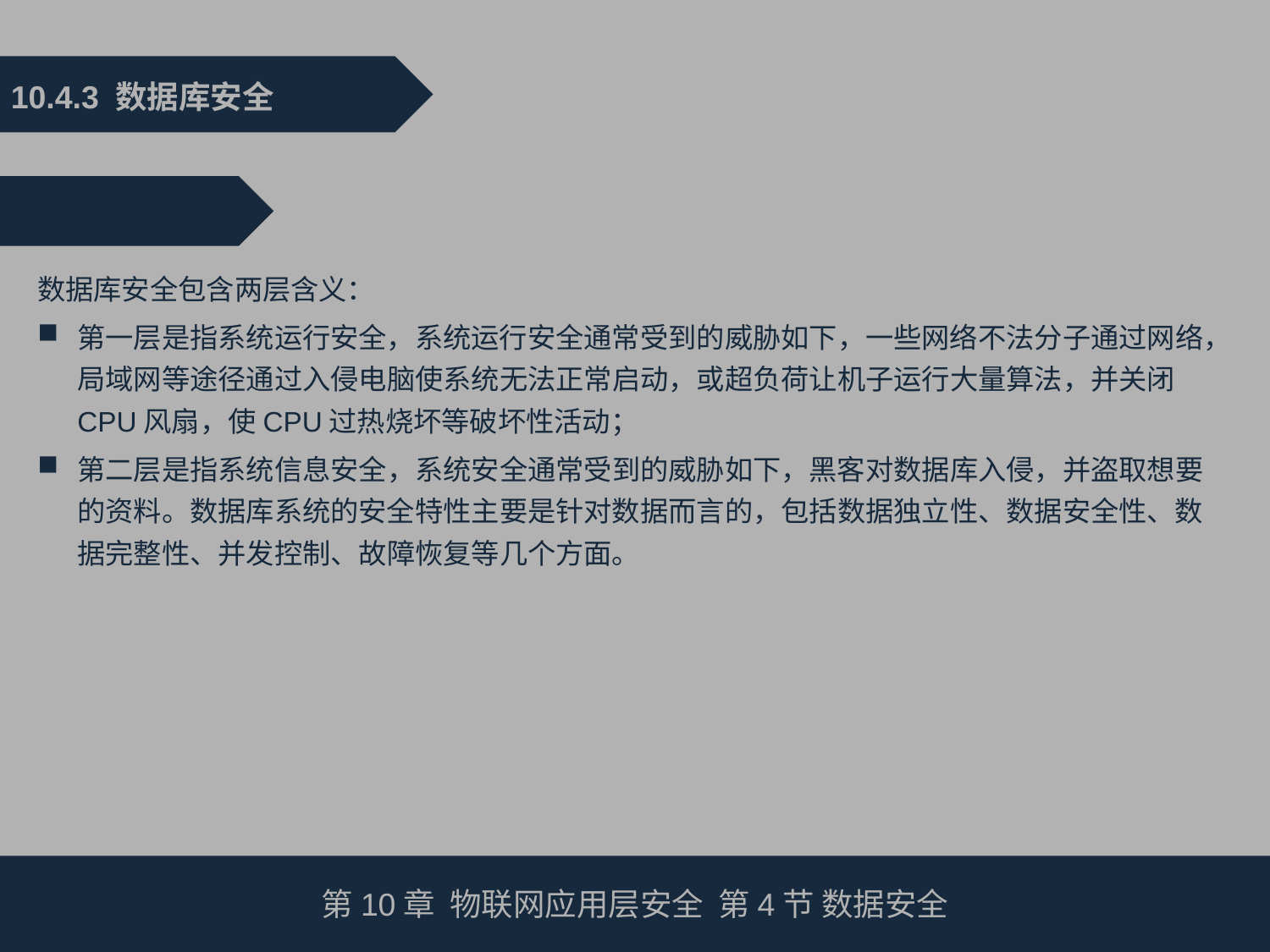

10.4.3 数据库安全

数据库安全包含两层含义：
第一层是指系统运行安全，系统运行安全通常受到的威胁如下，一些网络不法分子通过网络，局域网等途径通过入侵电脑使系统无法正常启动，或超负荷让机子运行大量算法，并关闭CPU风扇，使CPU过热烧坏等破坏性活动；
第二层是指系统信息安全，系统安全通常受到的威胁如下，黑客对数据库入侵，并盗取想要的资料。数据库系统的安全特性主要是针对数据而言的，包括数据独立性、数据安全性、数据完整性、并发控制、故障恢复等几个方面。